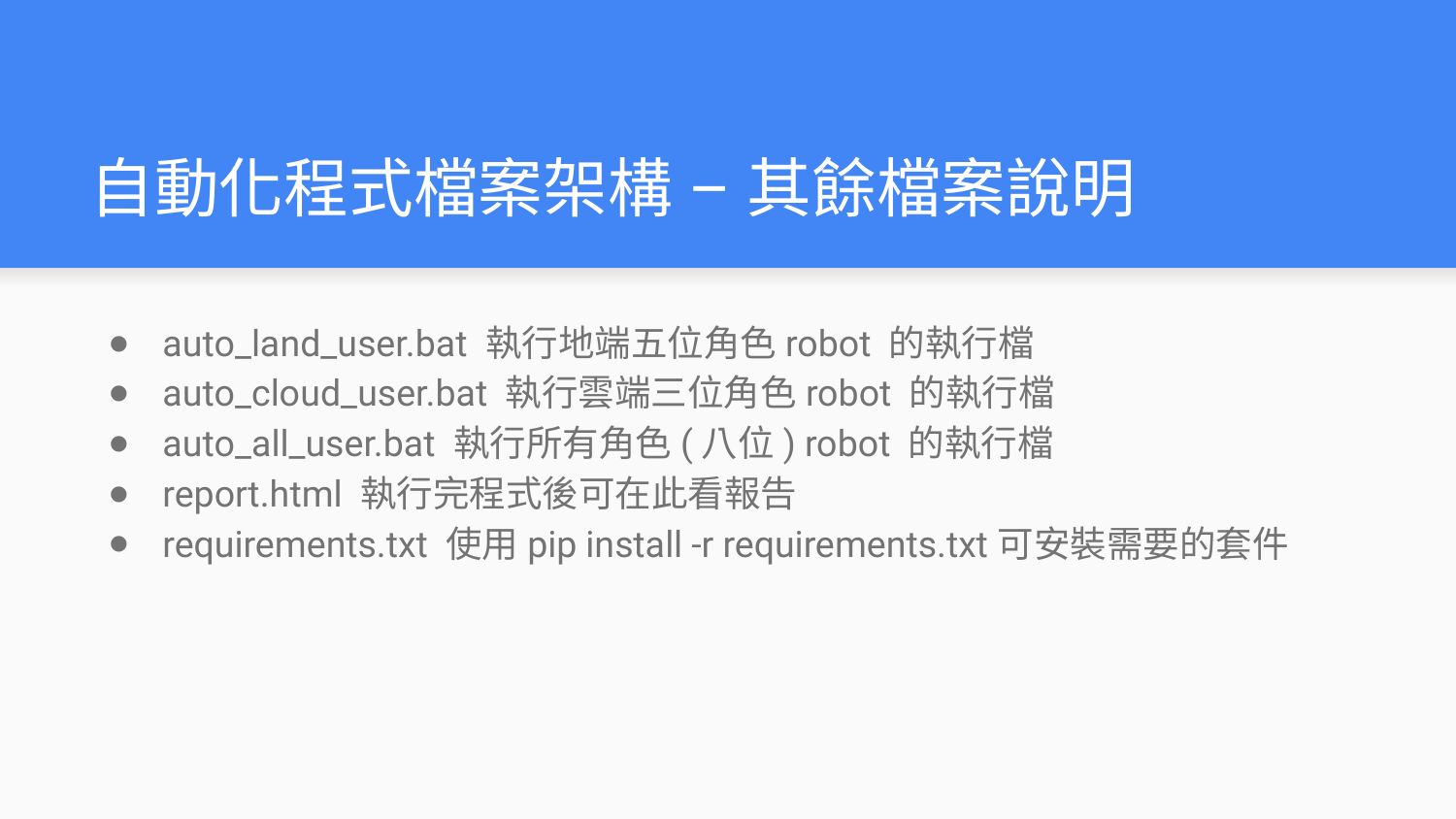

# 自動化程式檔案架構 – 其餘檔案說明
auto_land_user.bat 執行地端五位角色robot 的執行檔
auto_cloud_user.bat 執行雲端三位角色robot 的執行檔
auto_all_user.bat 執行所有角色(八位) robot 的執行檔
report.html 執行完程式後可在此看報告
requirements.txt 使用pip install -r requirements.txt可安裝需要的套件